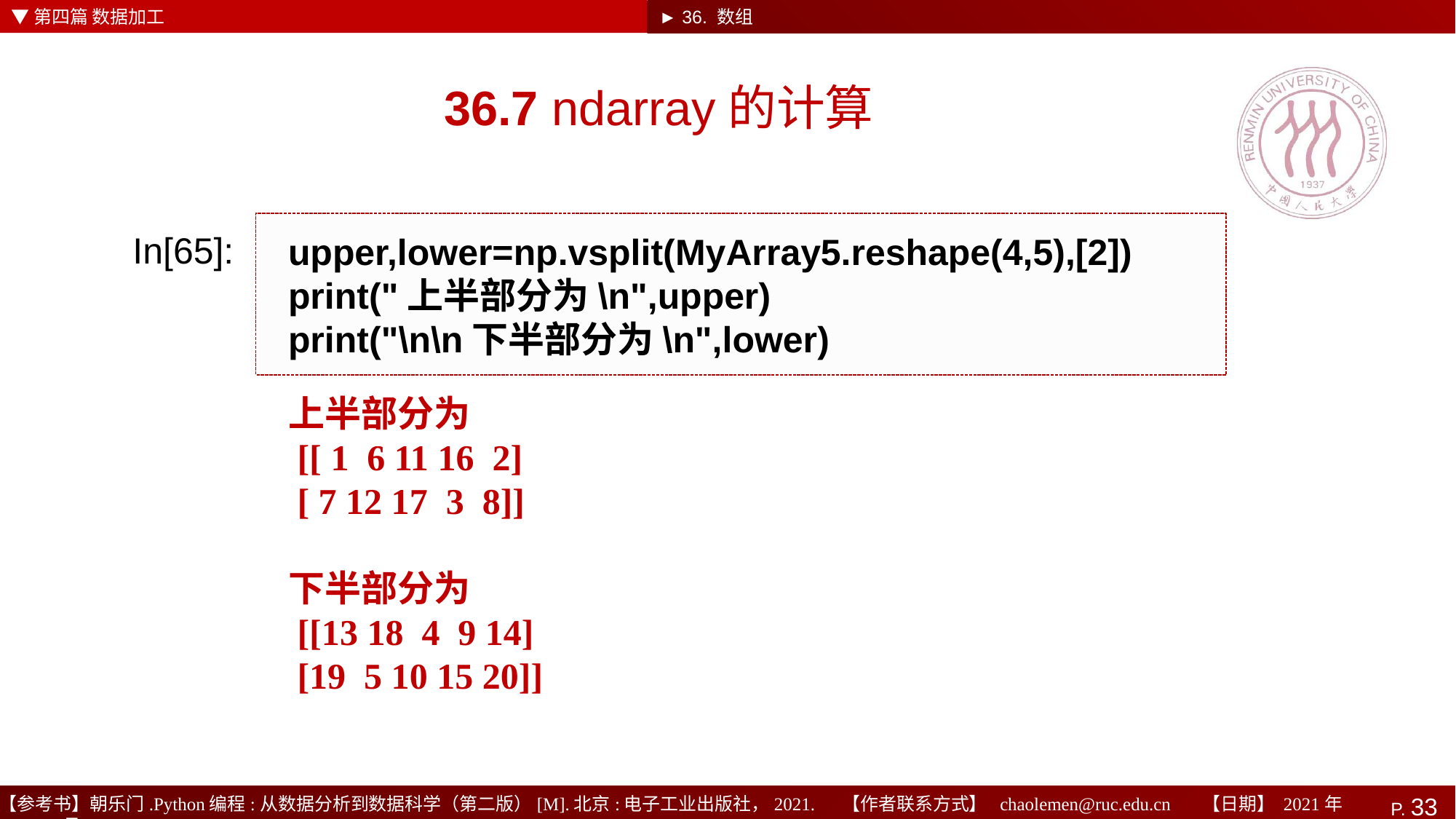

▼第四篇 数据加工
► 36. 数组
# 36.7 ndarray的计算
upper,lower=np.vsplit(MyArray5.reshape(4,5),[2])
print("上半部分为\n",upper)
print("\n\n下半部分为\n",lower)
In[65]:
上半部分为
 [[ 1  6 11 16  2]
 [ 7 12 17  3  8]]

下半部分为
 [[13 18  4  9 14]
 [19  5 10 15 20]]